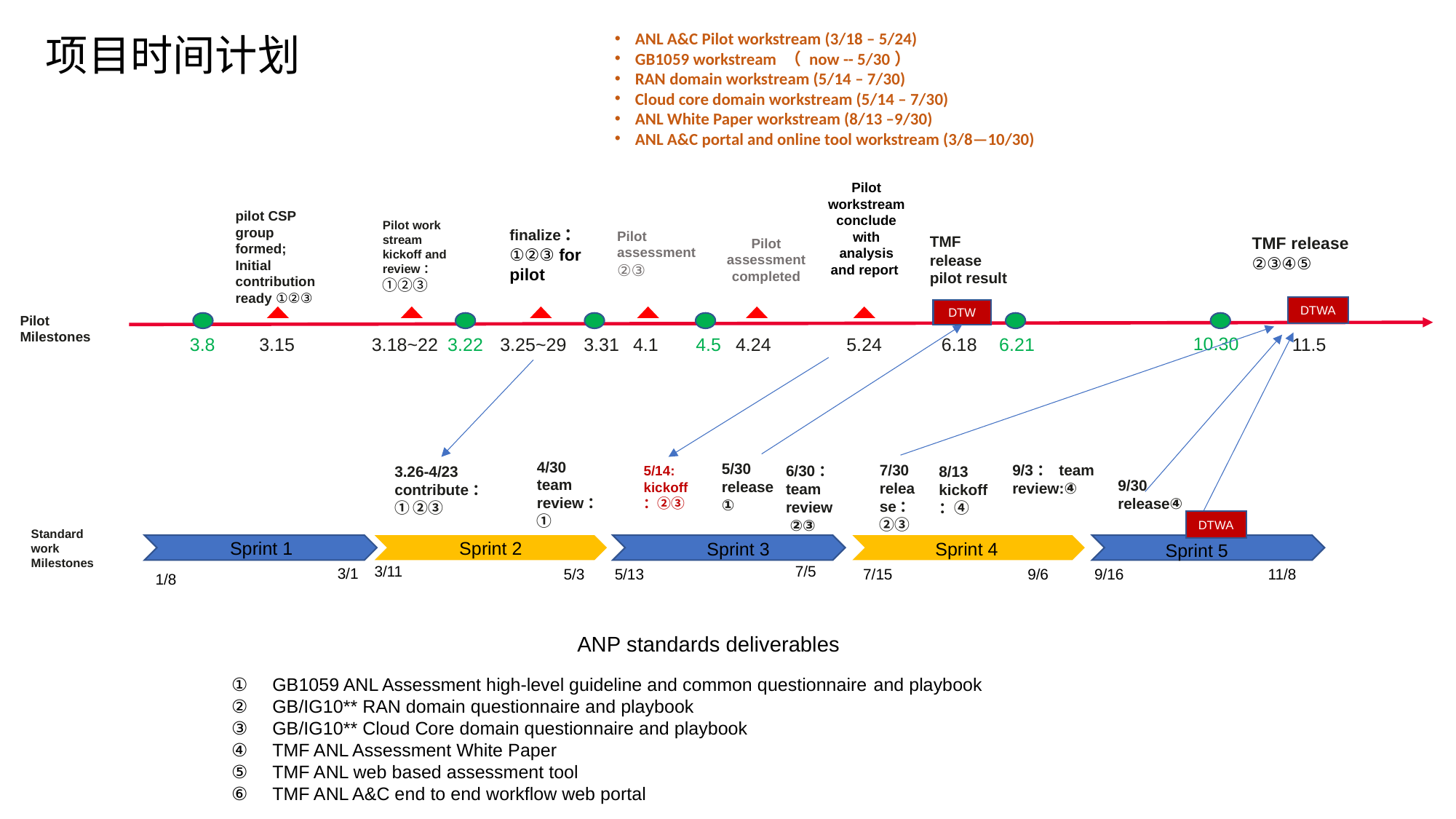

项目时间计划
ANL A&C Pilot workstream (3/18 – 5/24)
GB1059 workstream （ now -- 5/30）
RAN domain workstream (5/14 – 7/30)
Cloud core domain workstream (5/14 – 7/30)
ANL White Paper workstream (8/13 –9/30)
ANL A&C portal and online tool workstream (3/8—10/30)
Pilot workstream conclude with analysis and report
pilot CSP group formed;
Initial contribution ready ①②③
Pilot work stream kickoff and review： ①②③
finalize：
①②③ for pilot
Pilot assessment
②③
TMF release pilot result
TMF release
②③④⑤
Pilot assessment completed
DTWA
DTW

Pilot Milestones

10.30
3.8
3.15
3.18~22
3.22
3.25~29
3.31
4.1
4.5
4.24
5.24
6.18
6.21
11.5
4/30
team review：①
5/30
release
①
7/30 release：②③
9/3： team review:④
6/30：
team
review
 ②③
8/13 kickoff：④
3.26-4/23
contribute：① ②③
5/14:
kickoff：②③

9/30
release④
DTWA
Standard work Milestones
Sprint 2
Sprint 1
Sprint 3
Sprint 4
Sprint 5

3/11
7/5
3/1
5/3
7/15
9/16
5/13
11/8
9/6
1/8
ANP standards deliverables
GB1059 ANL Assessment high-level guideline and common questionnaire and playbook
GB/IG10** RAN domain questionnaire and playbook
GB/IG10** Cloud Core domain questionnaire and playbook
TMF ANL Assessment White Paper
TMF ANL web based assessment tool
TMF ANL A&C end to end workflow web portal